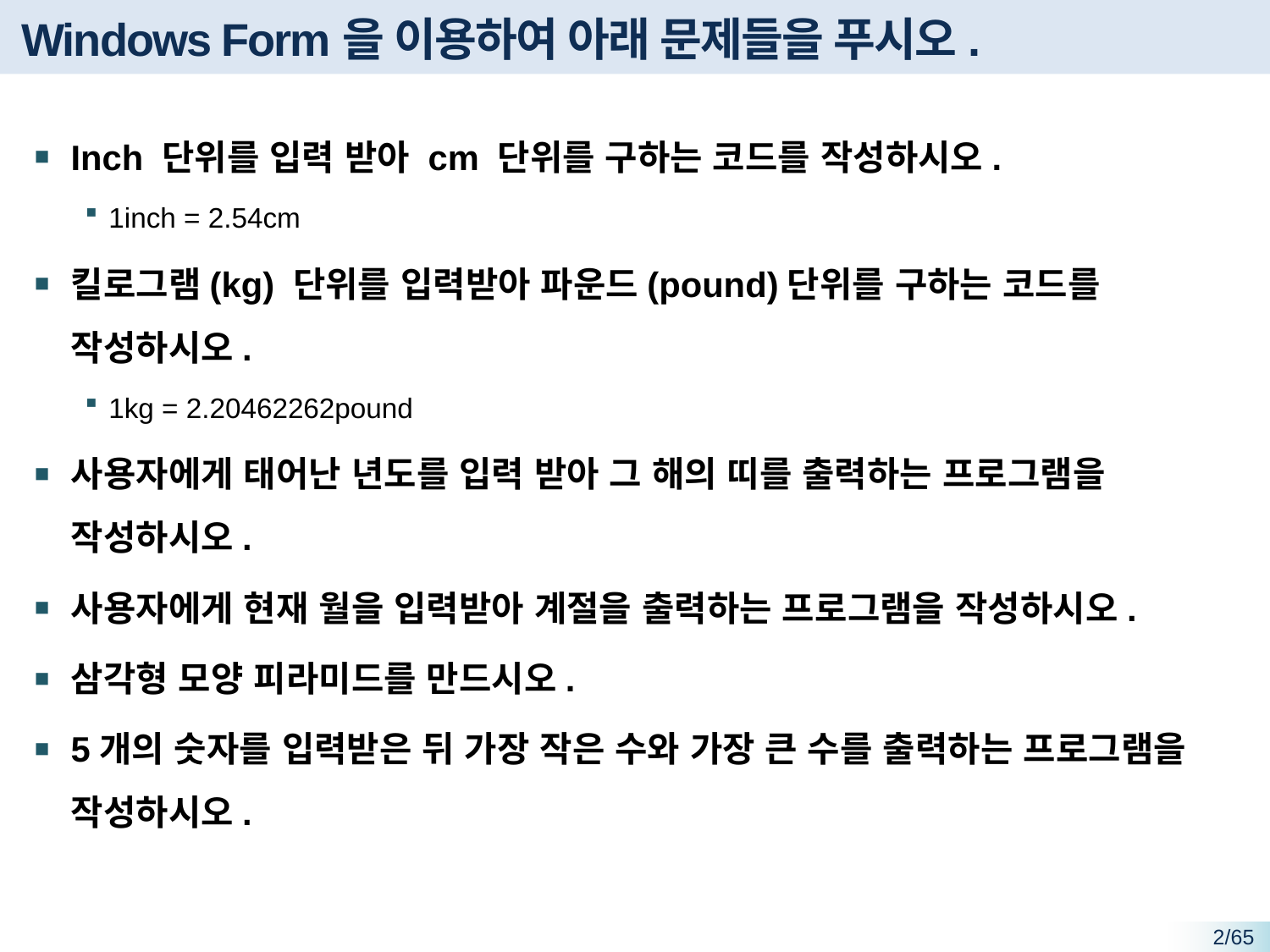

# Windows Form을 이용하여 아래 문제들을 푸시오.
Inch 단위를 입력 받아 cm 단위를 구하는 코드를 작성하시오.
1inch = 2.54cm
킬로그램(kg) 단위를 입력받아 파운드(pound)단위를 구하는 코드를 작성하시오.
1kg = 2.20462262pound
사용자에게 태어난 년도를 입력 받아 그 해의 띠를 출력하는 프로그램을 작성하시오.
사용자에게 현재 월을 입력받아 계절을 출력하는 프로그램을 작성하시오.
삼각형 모양 피라미드를 만드시오.
5개의 숫자를 입력받은 뒤 가장 작은 수와 가장 큰 수를 출력하는 프로그램을 작성하시오.